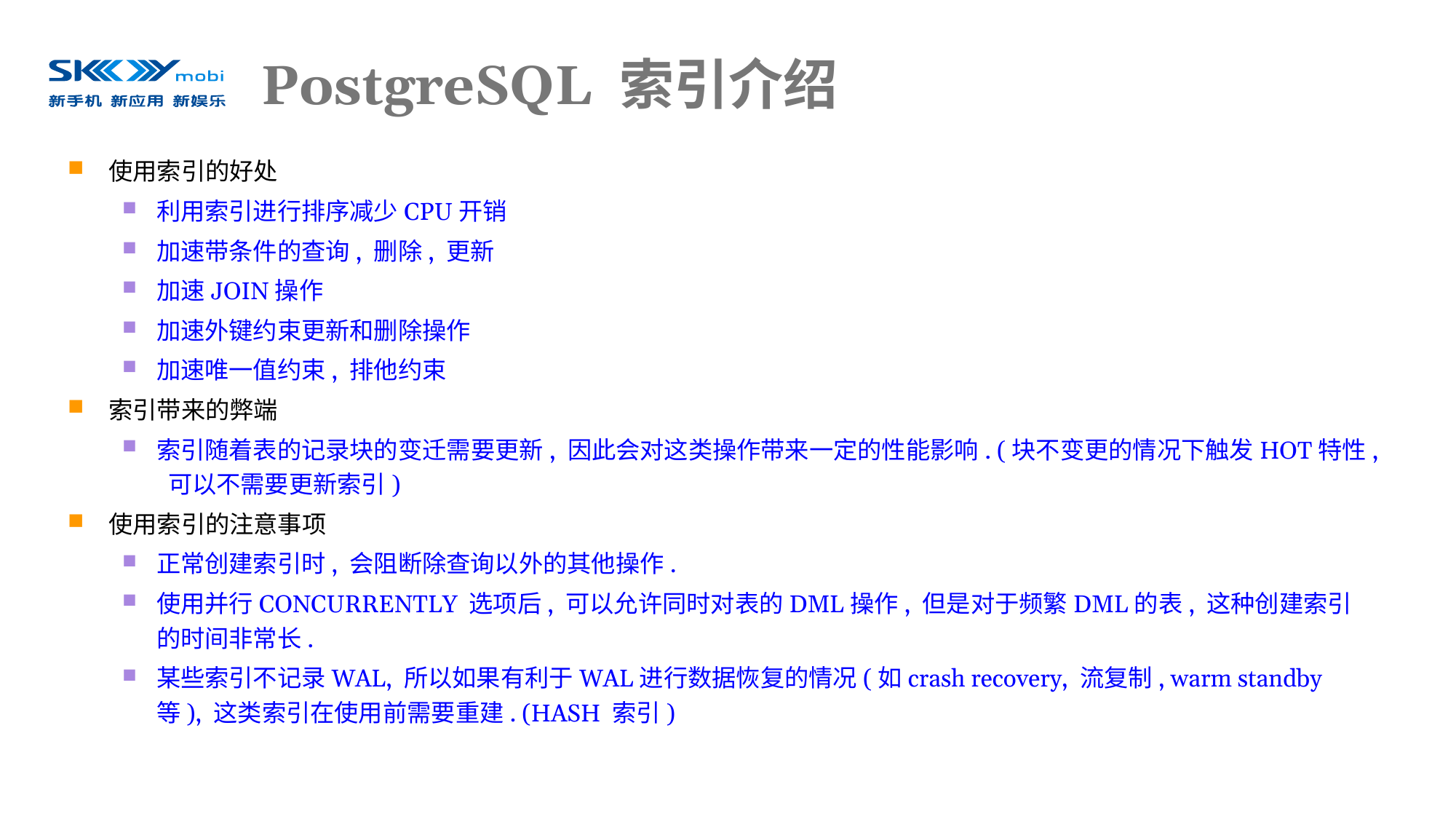

# PostgreSQL 索引介绍
使用索引的好处
利用索引进行排序减少CPU开销
加速带条件的查询, 删除, 更新
加速JOIN操作
加速外键约束更新和删除操作
加速唯一值约束, 排他约束
索引带来的弊端
索引随着表的记录块的变迁需要更新, 因此会对这类操作带来一定的性能影响. (块不变更的情况下触发HOT特性, 可以不需要更新索引)
使用索引的注意事项
正常创建索引时, 会阻断除查询以外的其他操作.
使用并行CONCURRENTLY 选项后, 可以允许同时对表的DML操作, 但是对于频繁DML的表, 这种创建索引的时间非常长.
某些索引不记录WAL, 所以如果有利于WAL进行数据恢复的情况(如crash recovery, 流复制, warm standby等), 这类索引在使用前需要重建. (HASH 索引)